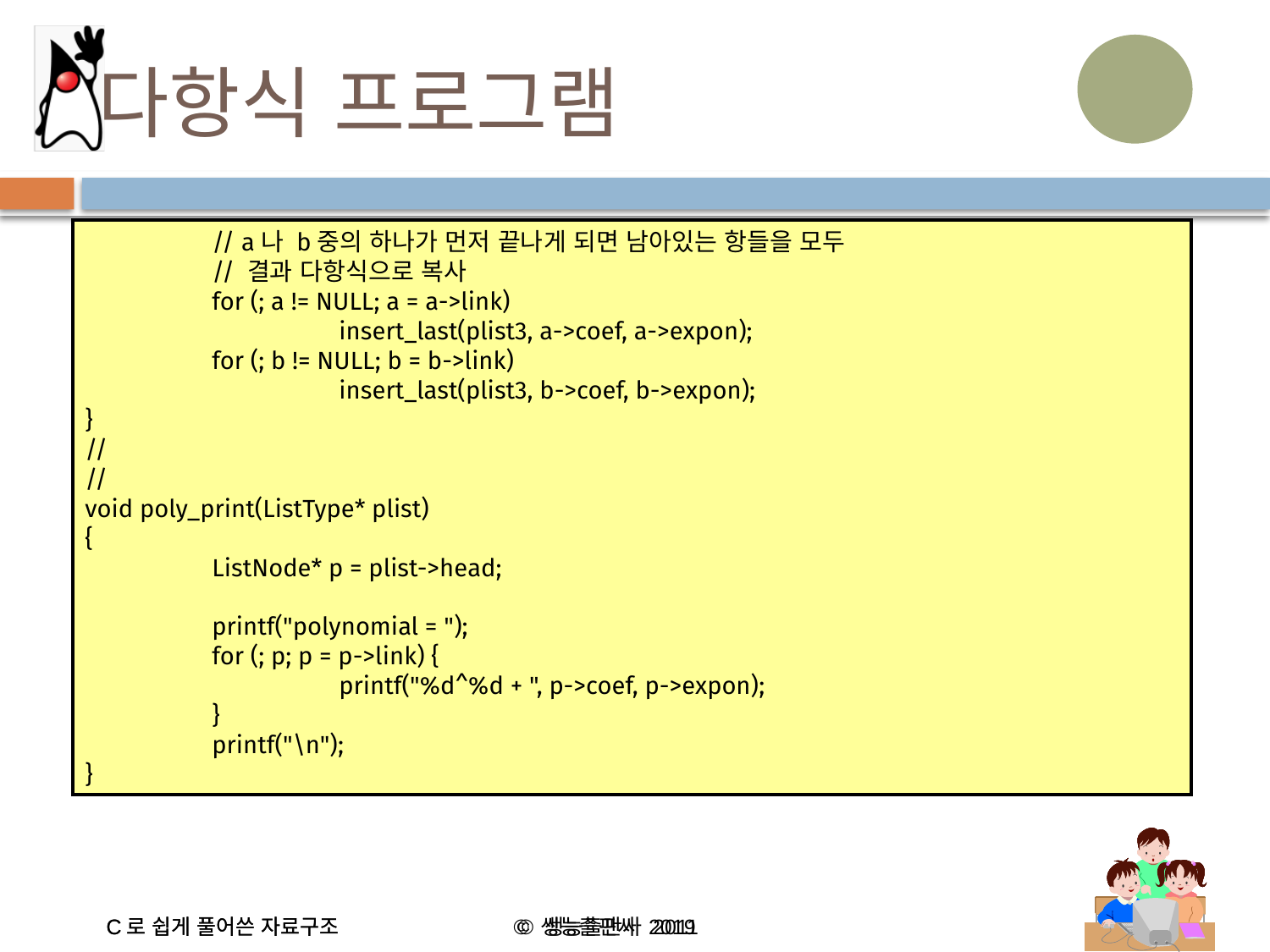

# 다항식 프로그램

	// a나 b중의 하나가 먼저 끝나게 되면 남아있는 항들을 모두
	// 결과 다항식으로 복사
	for (; a != NULL; a = a->link)
		insert_last(plist3, a->coef, a->expon);
	for (; b != NULL; b = b->link)
		insert_last(plist3, b->coef, b->expon);
}
//
//
void poly_print(ListType* plist)
{
	ListNode* p = plist->head;

	printf("polynomial = ");
	for (; p; p = p->link) {
		printf("%d^%d + ", p->coef, p->expon);
	}
	printf("\n");
}